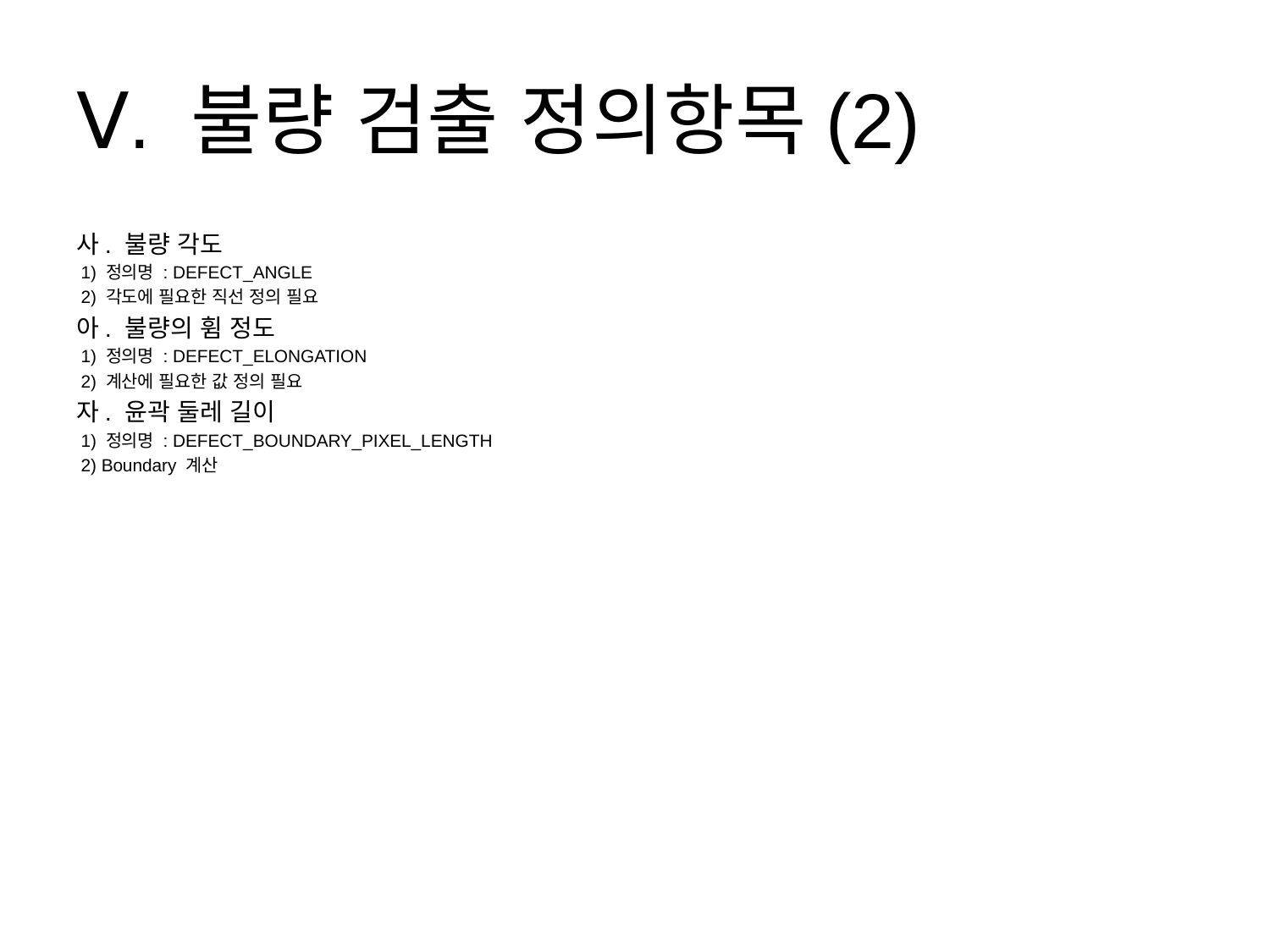

# Ⅴ. 불량 검출 정의항목(2)
사. 불량 각도
 1) 정의명 : DEFECT_ANGLE
 2) 각도에 필요한 직선 정의 필요
아. 불량의 휨 정도
 1) 정의명 : DEFECT_ELONGATION
 2) 계산에 필요한 값 정의 필요
자. 윤곽 둘레 길이
 1) 정의명 : DEFECT_BOUNDARY_PIXEL_LENGTH
 2) Boundary 계산